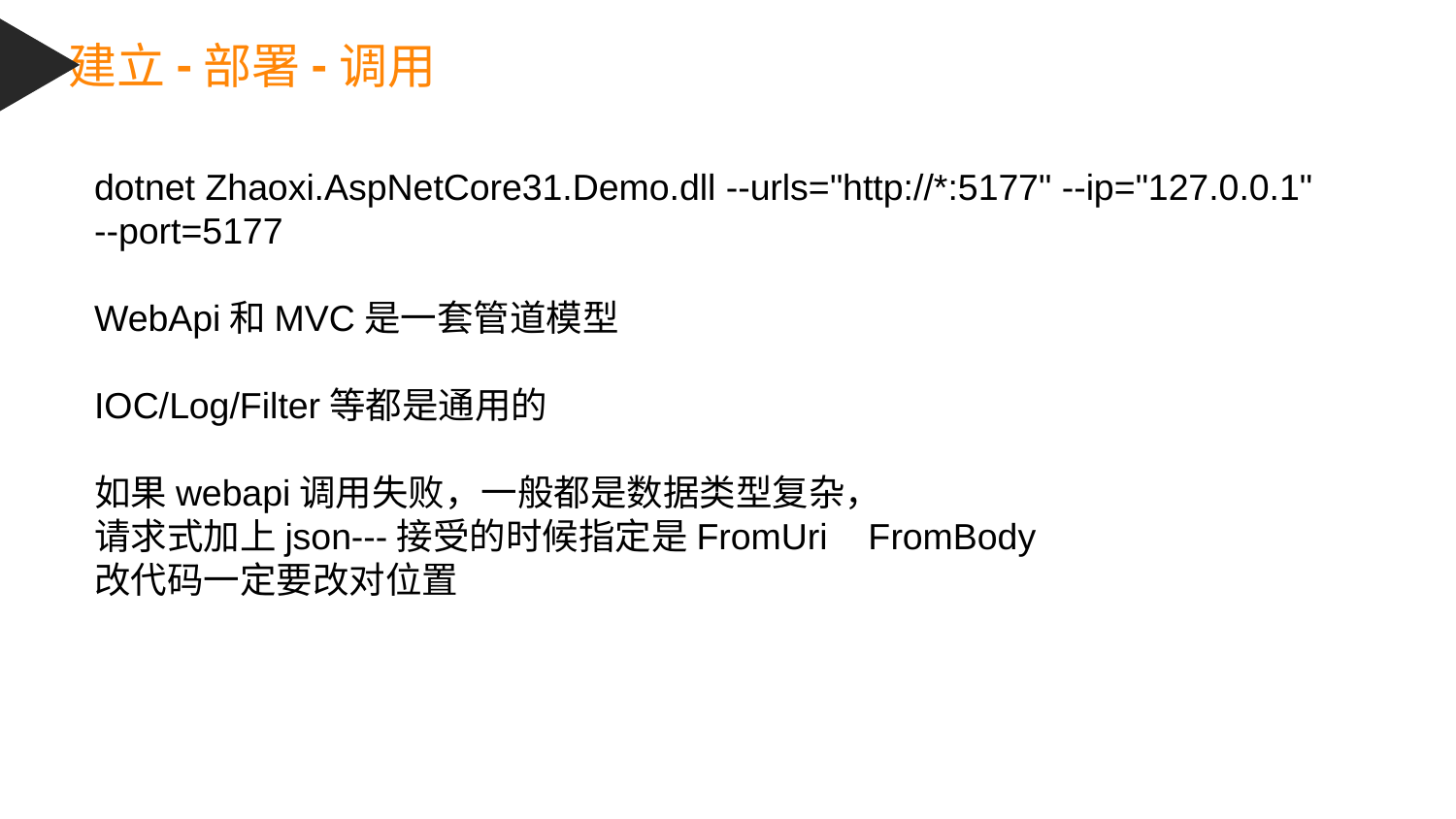

建立-部署-调用
dotnet Zhaoxi.AspNetCore31.Demo.dll --urls="http://*:5177" --ip="127.0.0.1" --port=5177

WebApi和MVC是一套管道模型

IOC/Log/Filter等都是通用的

如果webapi调用失败，一般都是数据类型复杂，
请求式加上json---接受的时候指定是FromUri    FromBody
改代码一定要改对位置